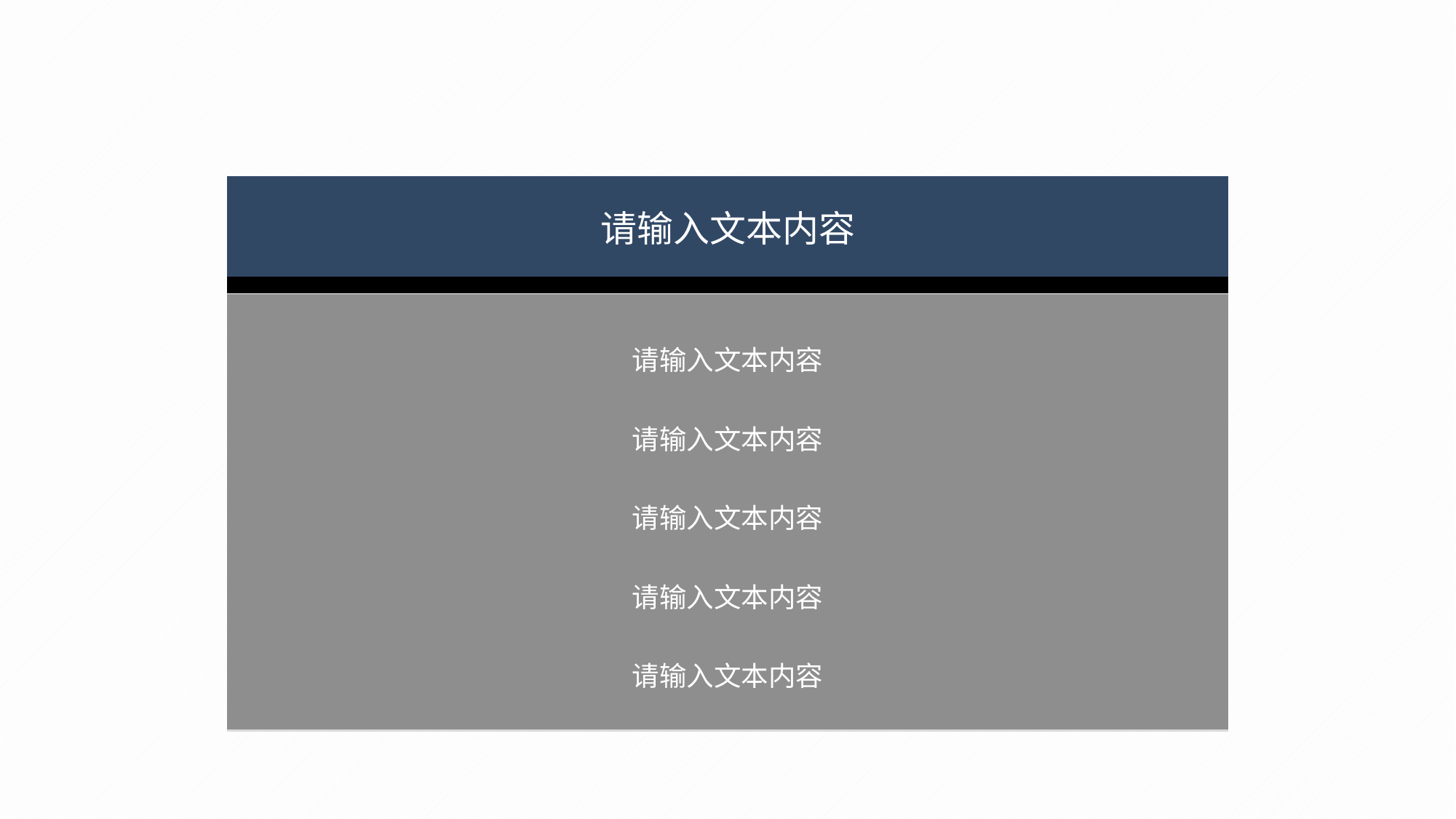

| 请输入文本内容 |
| --- |
|  |
| 请输入文本内容 请输入文本内容 请输入文本内容 请输入文本内容 请输入文本内容 |